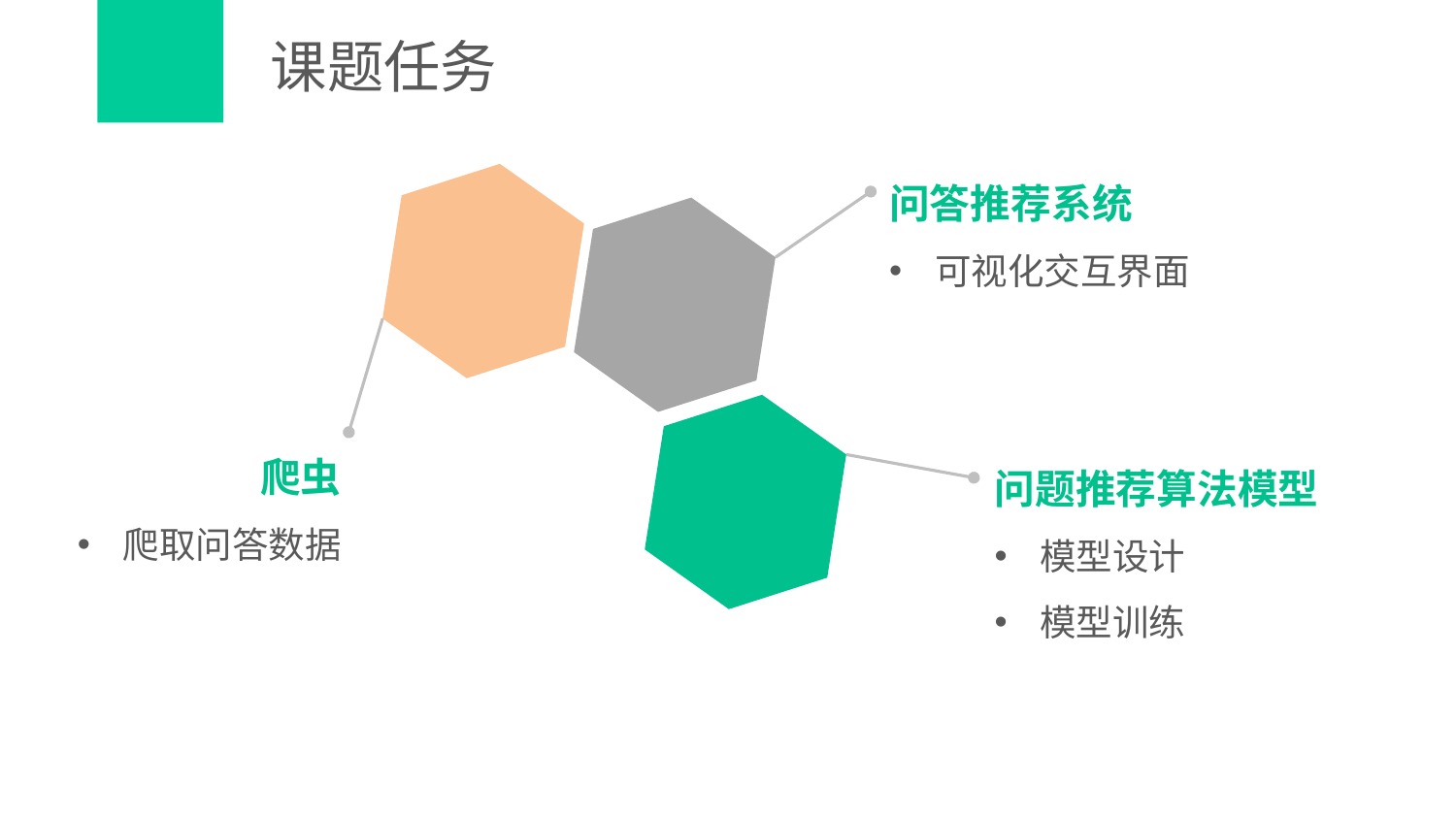

# 课题任务
问答推荐系统
可视化交互界面

爬虫
爬取问答数据
问题推荐算法模型
模型设计
模型训练